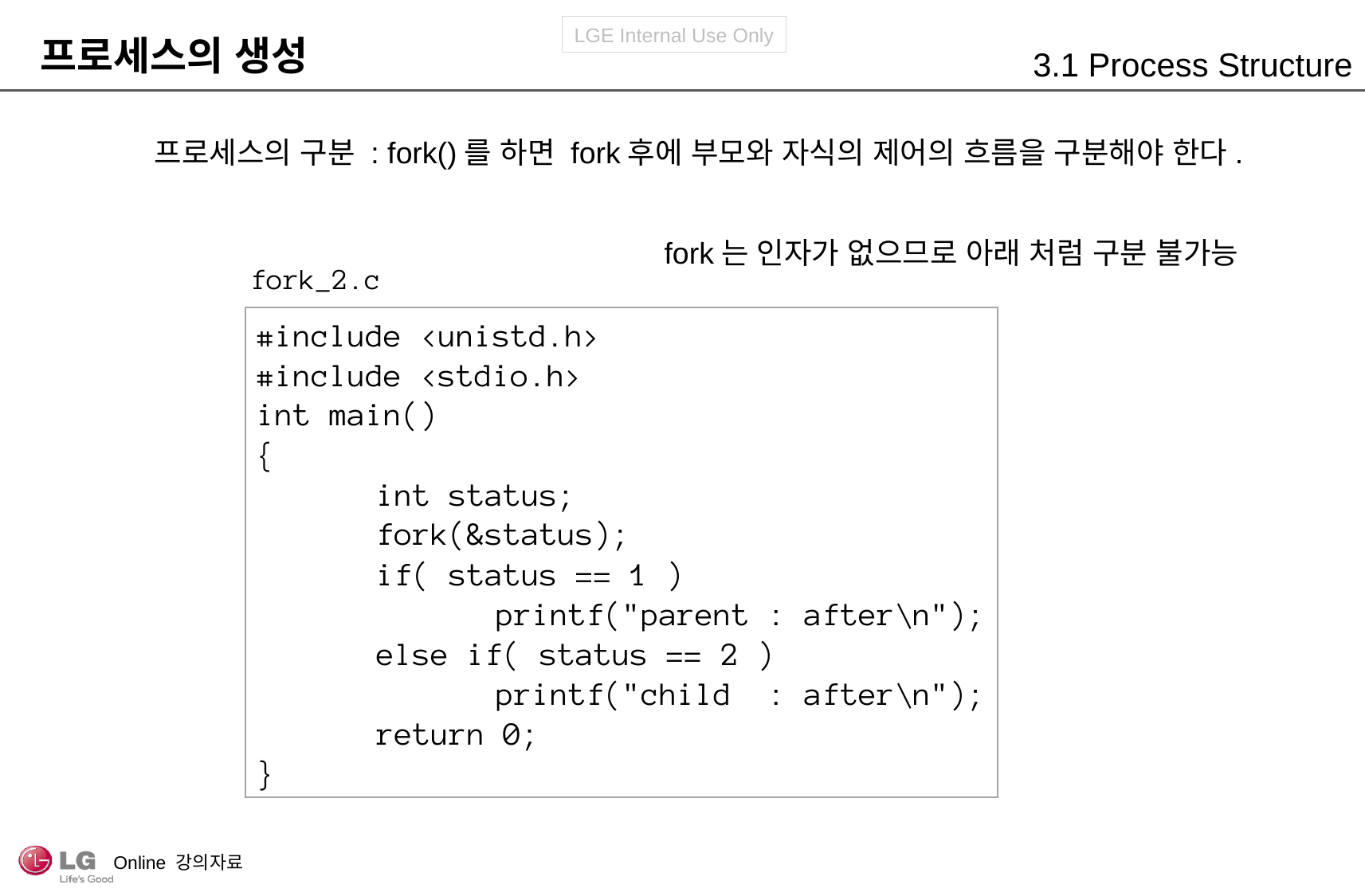

프로세스의 생성
3.1 Process Structure

프로세스의 구분 : fork()를 하면 fork후에 부모와 자식의 제어의 흐름을 구분해야 한다.
fork는 인자가 없으므로 아래 처럼 구분 불가능
fork_2.c
#include <unistd.h>
#include <stdio.h>
int main()
{
	int status;
	fork(&status);
	if( status == 1 )
		printf("parent : after\n");
	else if( status == 2 )
		printf("child  : after\n");
	return 0;
}